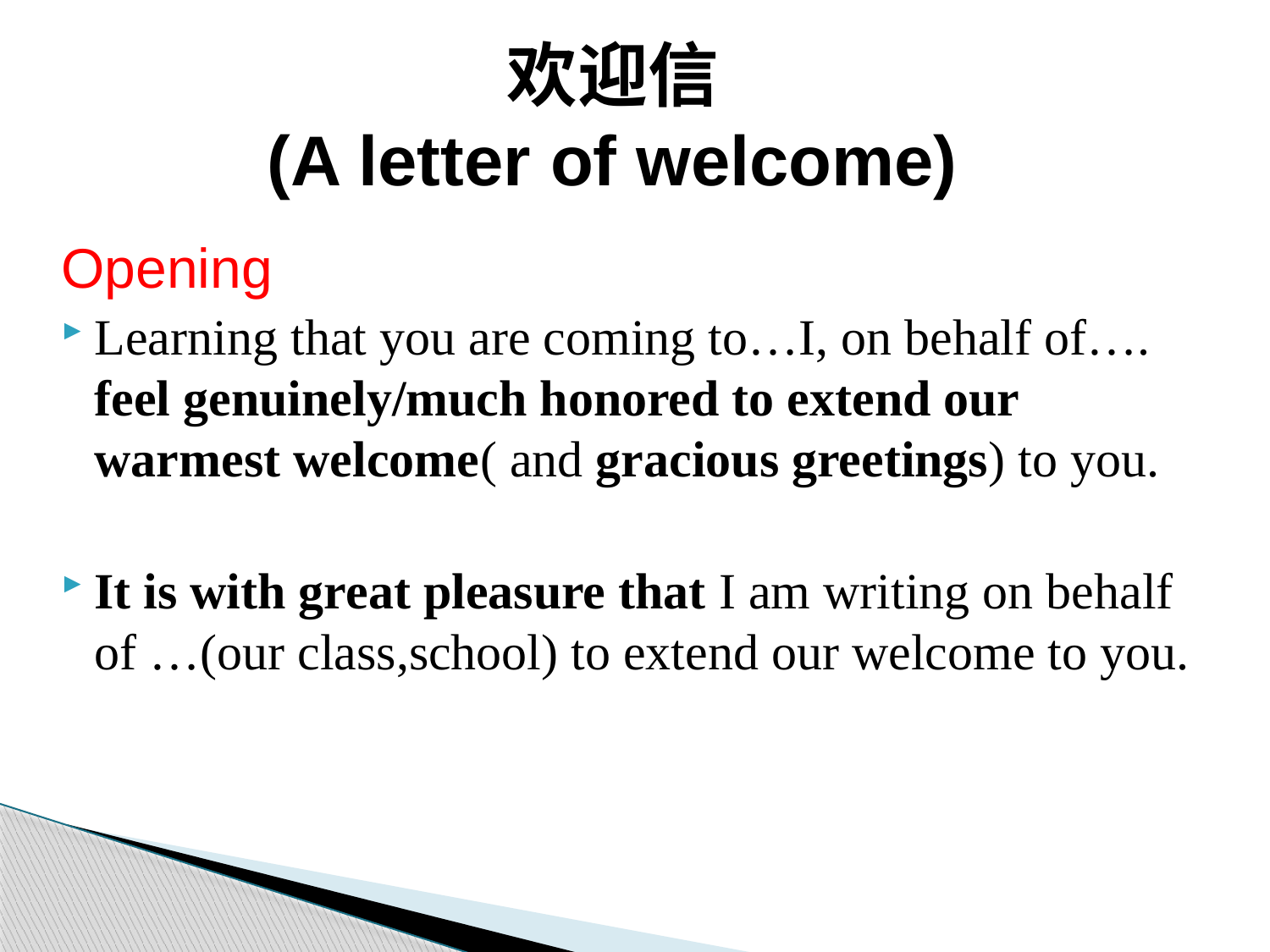

# 欢迎信 (A letter of welcome)
Opening
Learning that you are coming to…I, on behalf of…. feel genuinely/much honored to extend our warmest welcome( and gracious greetings) to you.

It is with great pleasure that I am writing on behalf of …(our class,school) to extend our welcome to you.